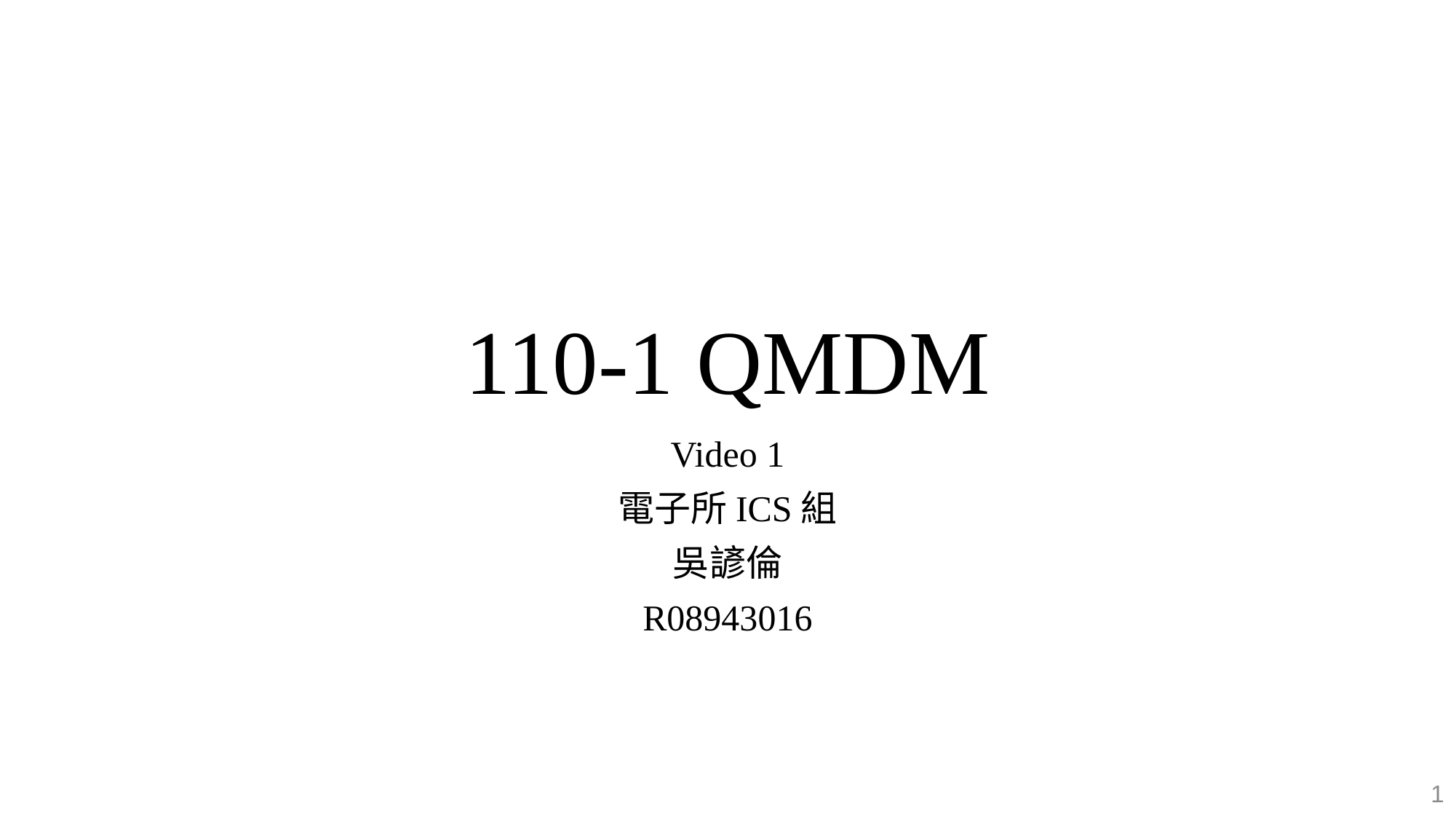

# 110-1 QMDM
Video 1
電子所ICS組
吳諺倫
R08943016
1